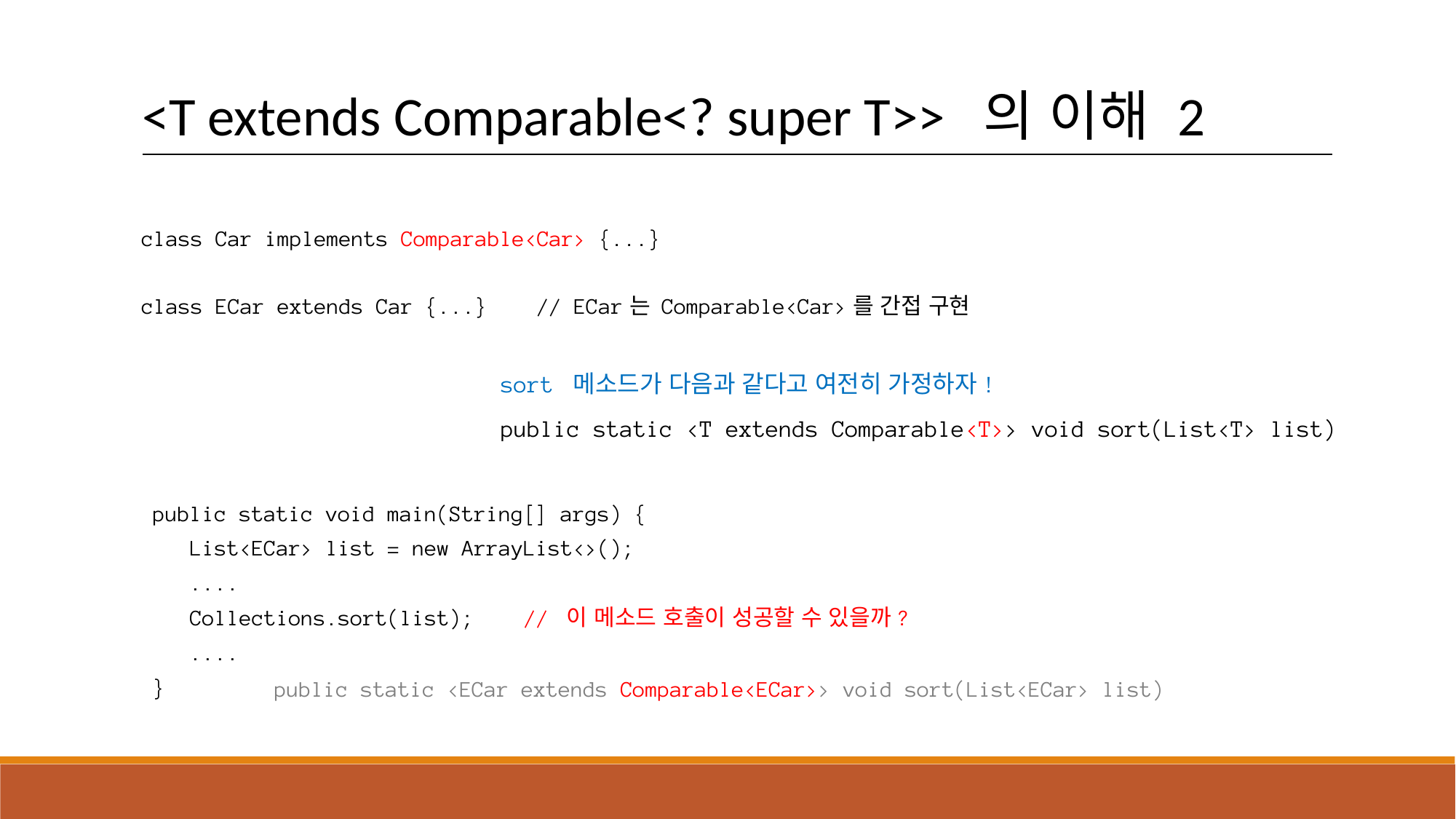

<T extends Comparable<? super T>>  의 이해 2
class Car implements Comparable<Car> {...}
class ECar extends Car {...}    // ECar는 Comparable<Car>를 간접 구현
sort 메소드가 다음과 같다고 여전히 가정하자!
public static <T extends Comparable<T>> void sort(List<T> list)
public static void main(String[] args) {
   List<ECar> list = new ArrayList<>();
   ....
   Collections.sort(list);    // 이 메소드 호출이 성공할 수 있을까?
   ....
}
public static <ECar extends Comparable<ECar>> void sort(List<ECar> list)